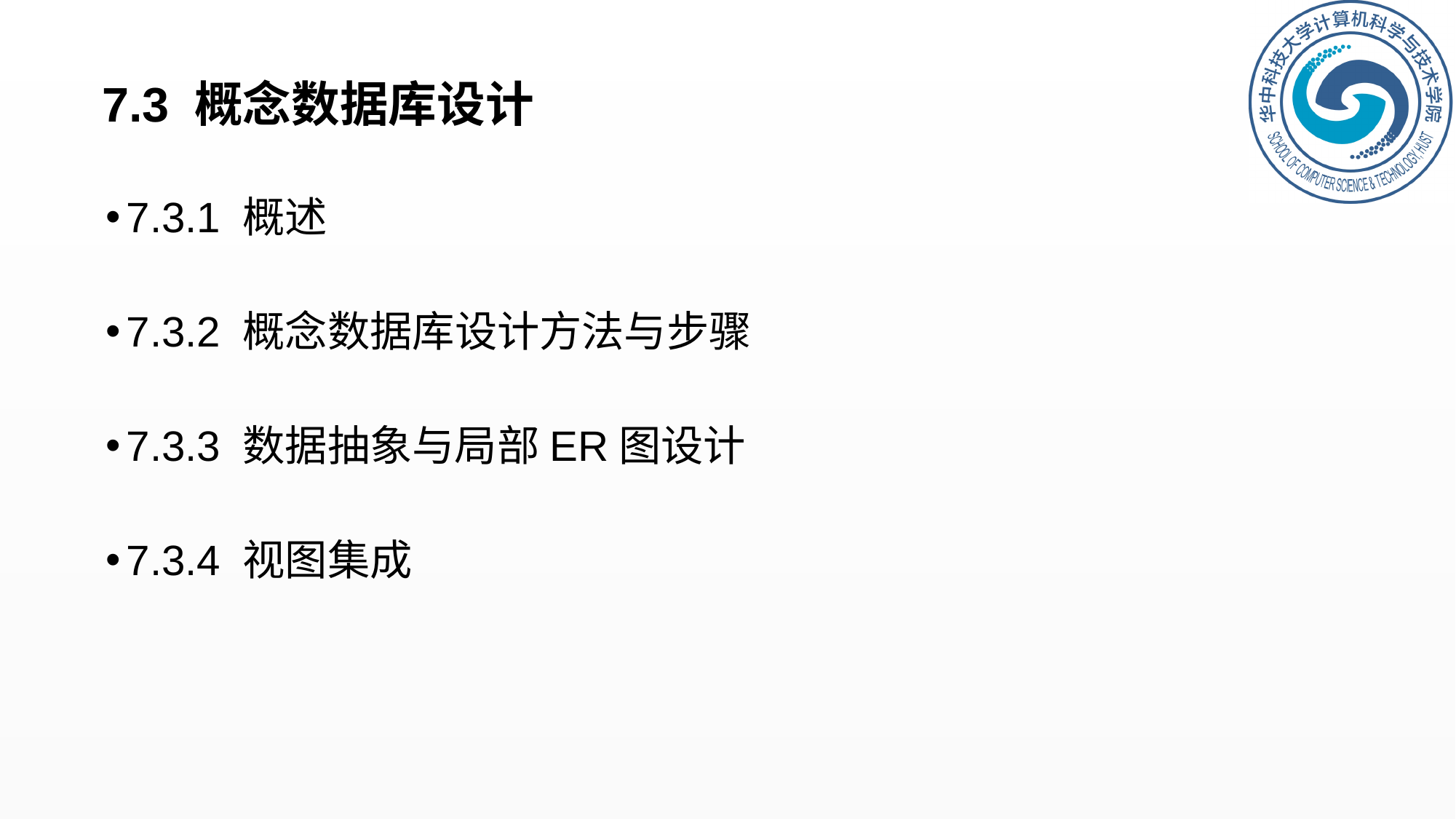

# 7.3 概念数据库设计
7.3.1 概述

7.3.2 概念数据库设计方法与步骤

7.3.3 数据抽象与局部ER图设计

7.3.4 视图集成